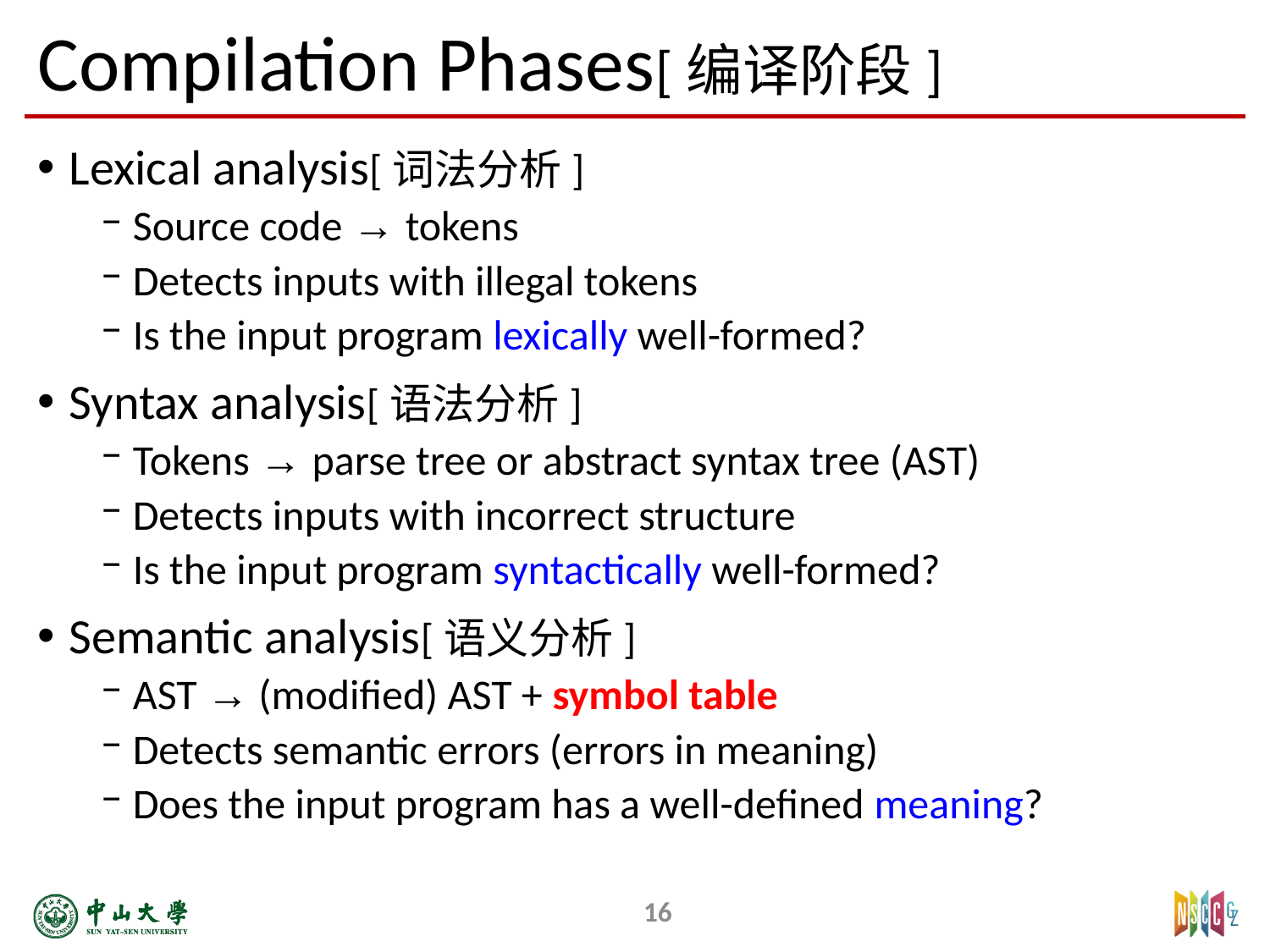

# Compilation Phases[编译阶段]
Lexical analysis[词法分析]
Source code → tokens
Detects inputs with illegal tokens
Is the input program lexically well-formed?
Syntax analysis[语法分析]
Tokens → parse tree or abstract syntax tree (AST)
Detects inputs with incorrect structure
Is the input program syntactically well-formed?
Semantic analysis[语义分析]
AST → (modified) AST + symbol table
Detects semantic errors (errors in meaning)
Does the input program has a well-defined meaning?
16